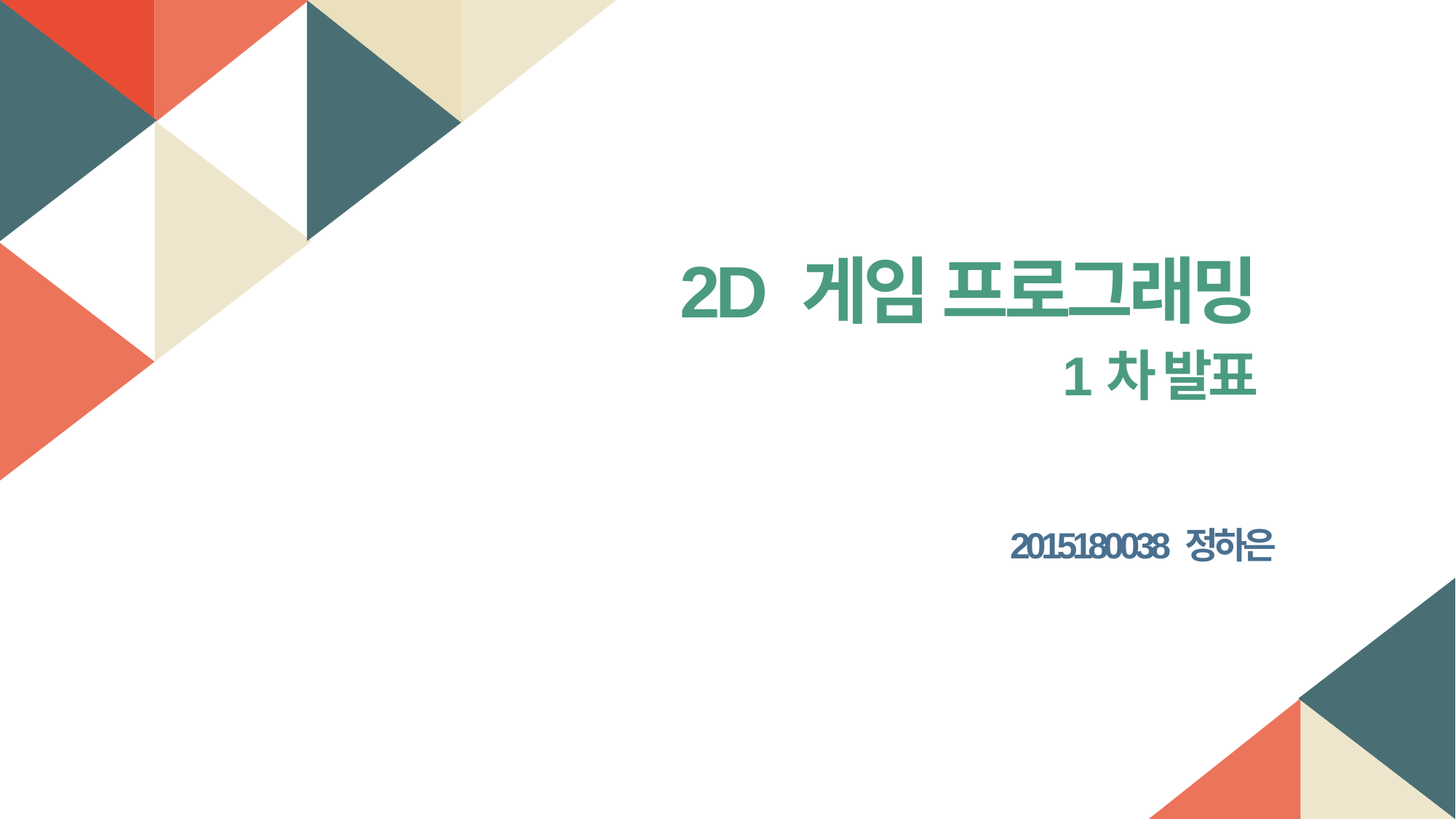

2D 게임 프로그래밍
1차 발표
2015180038 정하은